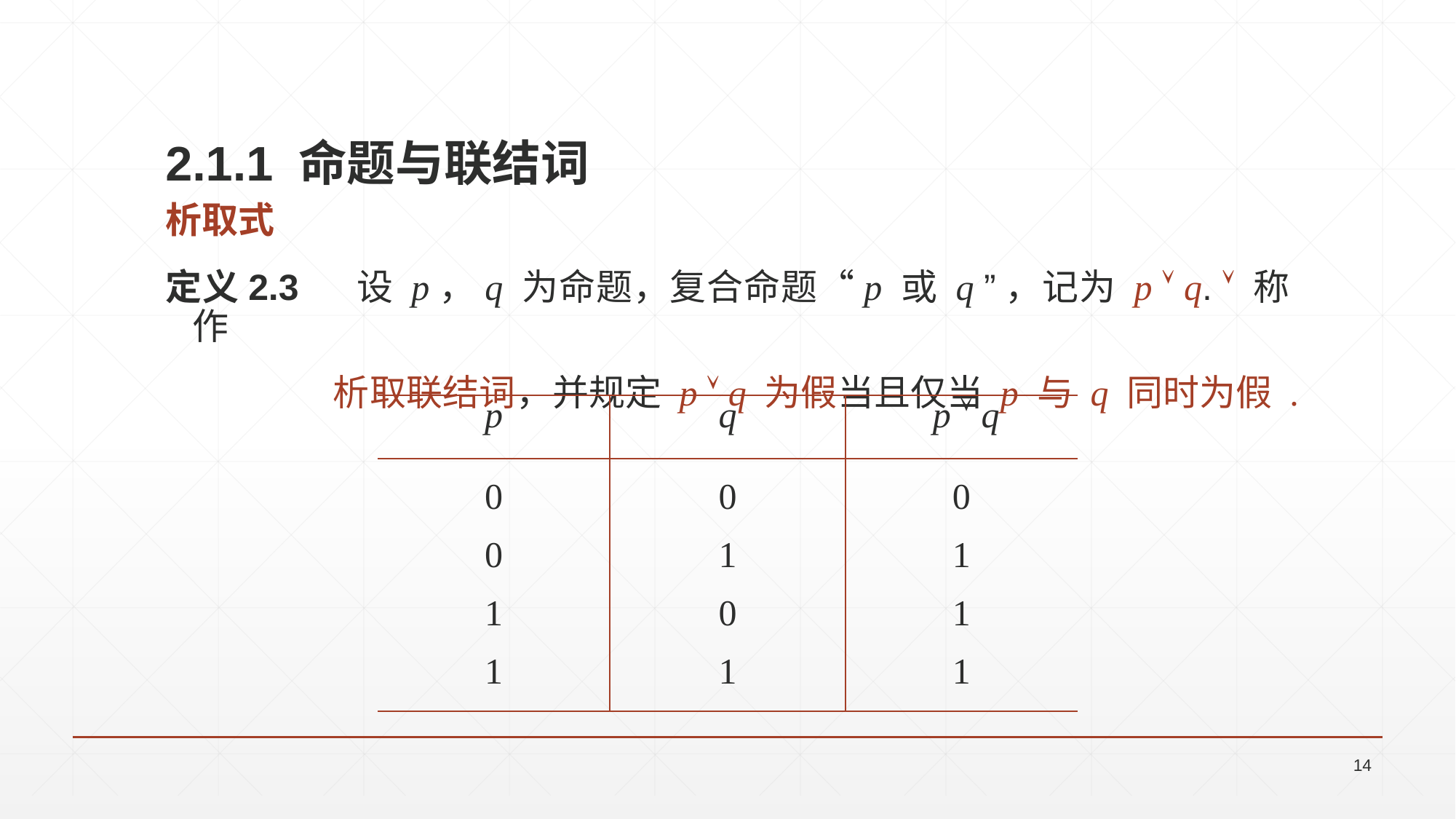

2.1.1 命题与联结词
析取式
定义2.3     设 p，q 为命题，复合命题“p 或 q ”，记为 p ∨ q. ∨ 称作
                   析取联结词，并规定 p ∨ q 为假当且仅当 p 与 q 同时为假 .
| p | q | p ∨ q |
| --- | --- | --- |
| 0 0 1 1 | 0 1 0 1 | 0 1 1 1 |
14